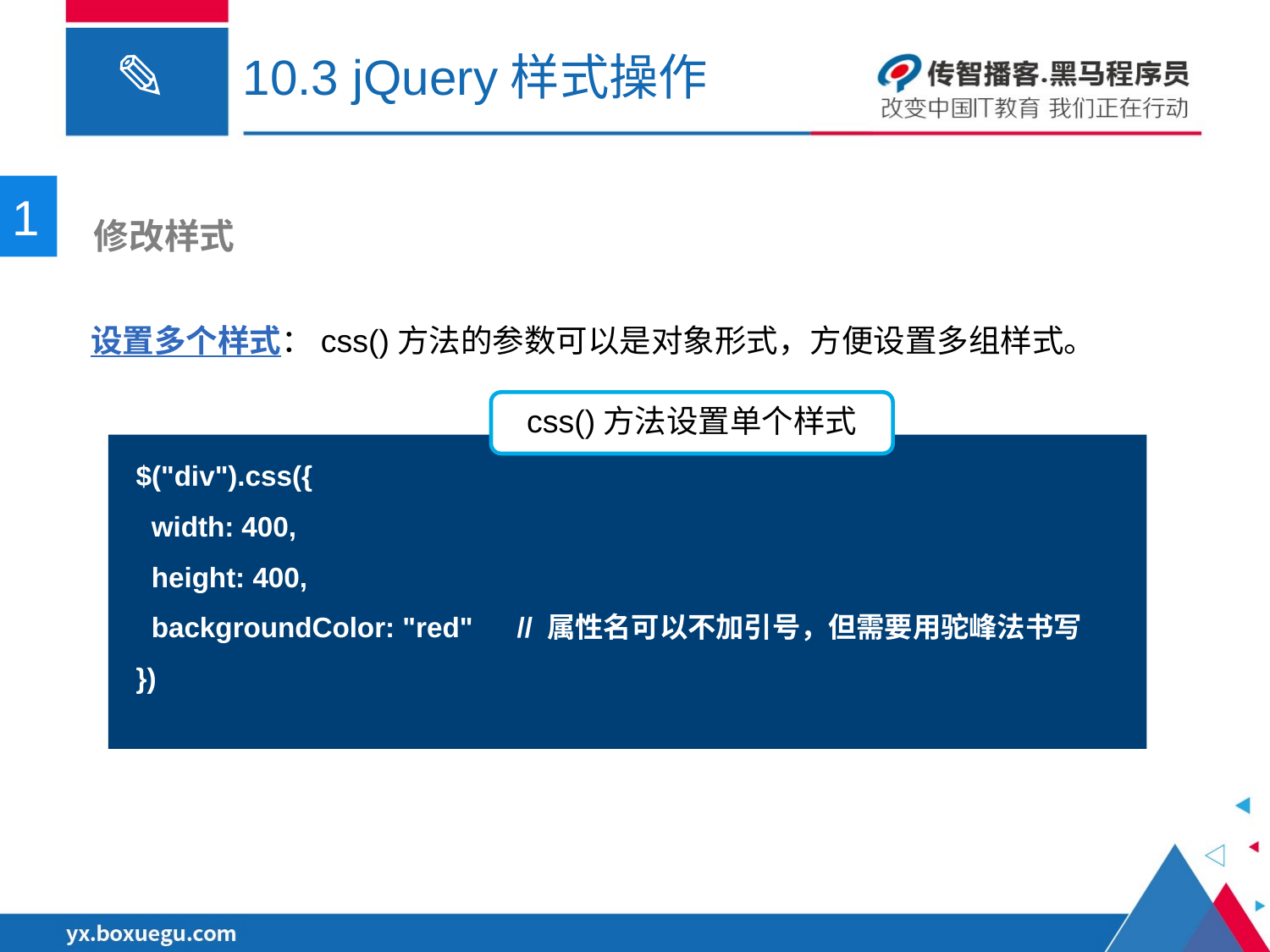

# 10.3 jQuery样式操作

1
  修改样式
设置多个样式：css()方法的参数可以是对象形式，方便设置多组样式。
css()方法设置单个样式

$("div").css({
  width: 400,
  height: 400,
  backgroundColor: "red"	// 属性名可以不加引号，但需要用驼峰法书写
})